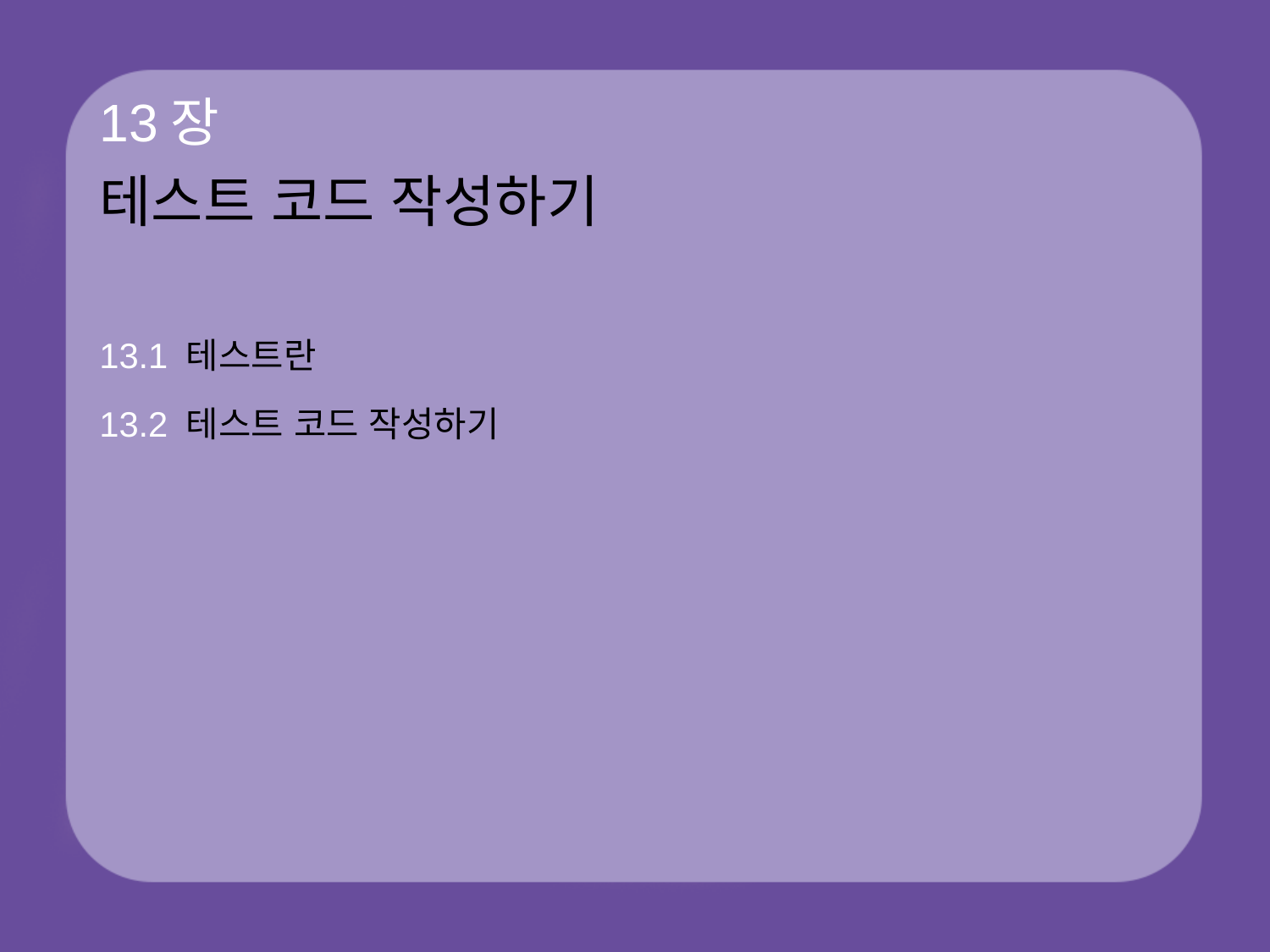

# 13장 테스트 코드 작성하기
13.1 테스트란
13.2 테스트 코드 작성하기